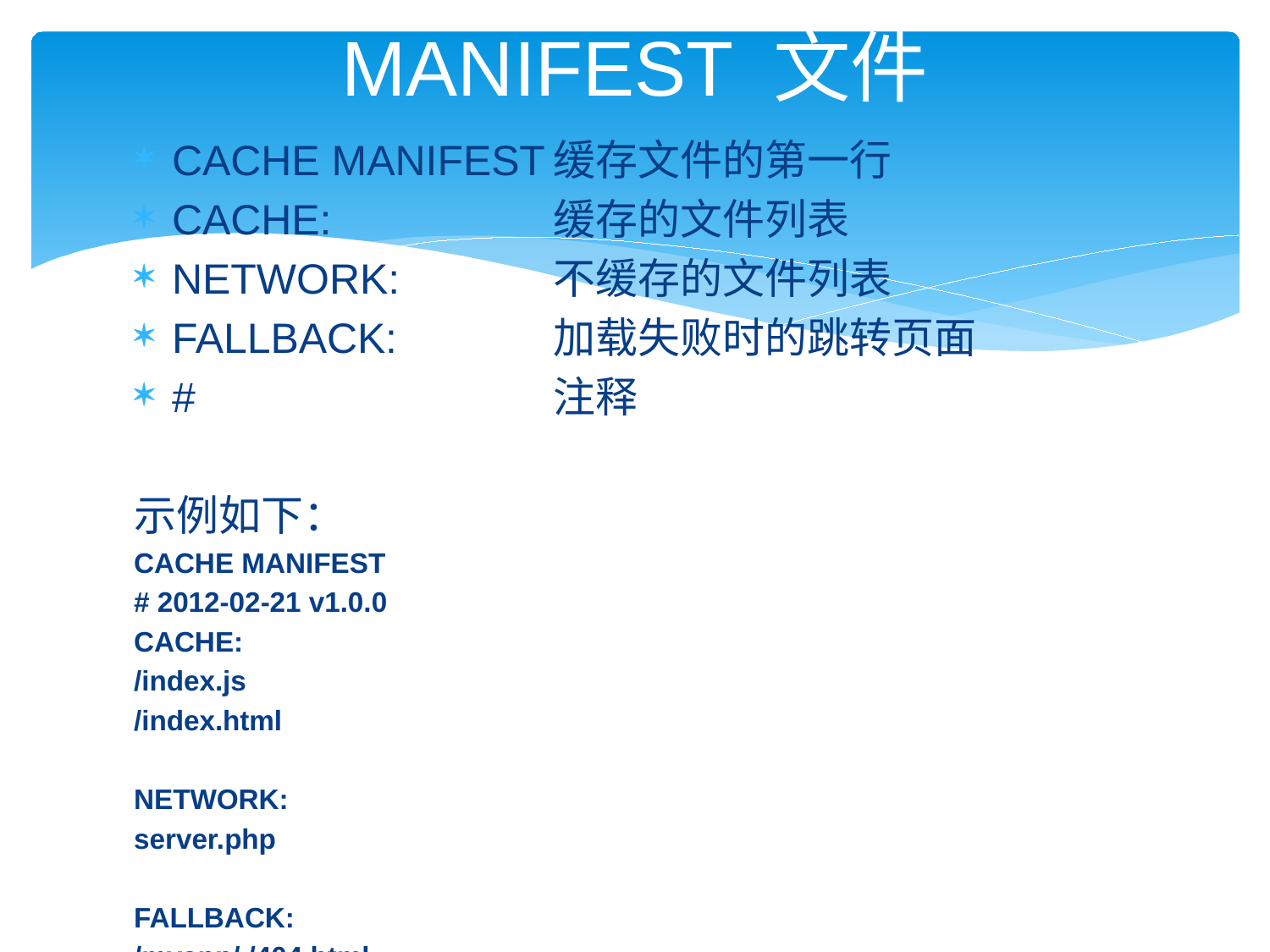

# MANIFEST 文件
CACHE MANIFEST	缓存文件的第一行
CACHE:		缓存的文件列表
NETWORK:		不缓存的文件列表
FALLBACK:		加载失败时的跳转页面
#			注释

示例如下：
CACHE MANIFEST
# 2012-02-21 v1.0.0
CACHE:
/index.js
/index.html

NETWORK:
server.php

FALLBACK:
/myapp/ /404.html